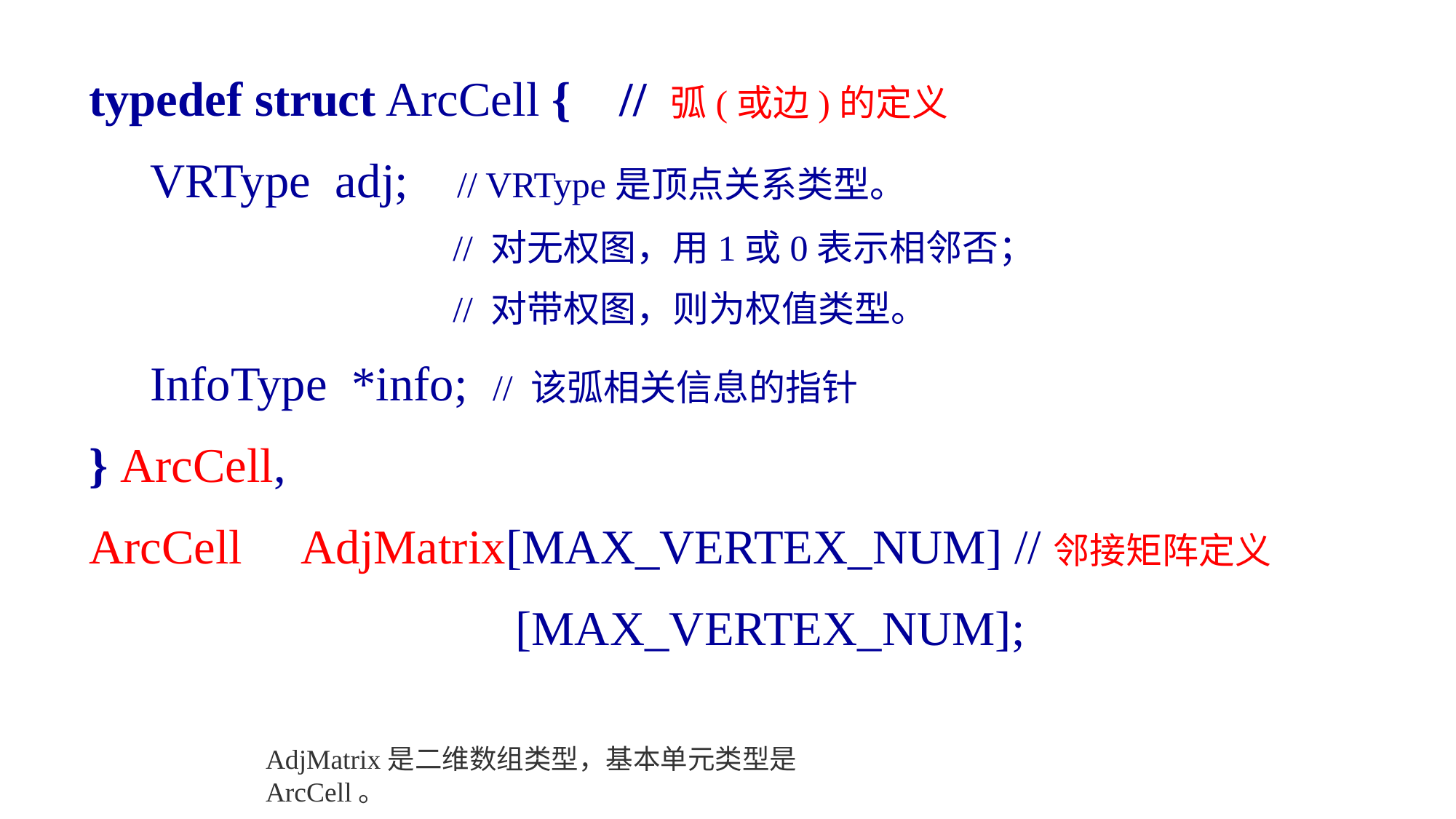

typedef struct ArcCell {    // 弧(或边)的定义
     VRType  adj;    // VRType是顶点关系类型。
                                        // 对无权图，用1或0表示相邻否；
                                        // 对带权图，则为权值类型。
     InfoType  *info;  // 该弧相关信息的指针
} ArcCell,
ArcCell     AdjMatrix[MAX_VERTEX_NUM] //邻接矩阵定义
                                   [MAX_VERTEX_NUM];
AdjMatrix是二维数组类型，基本单元类型是ArcCell。